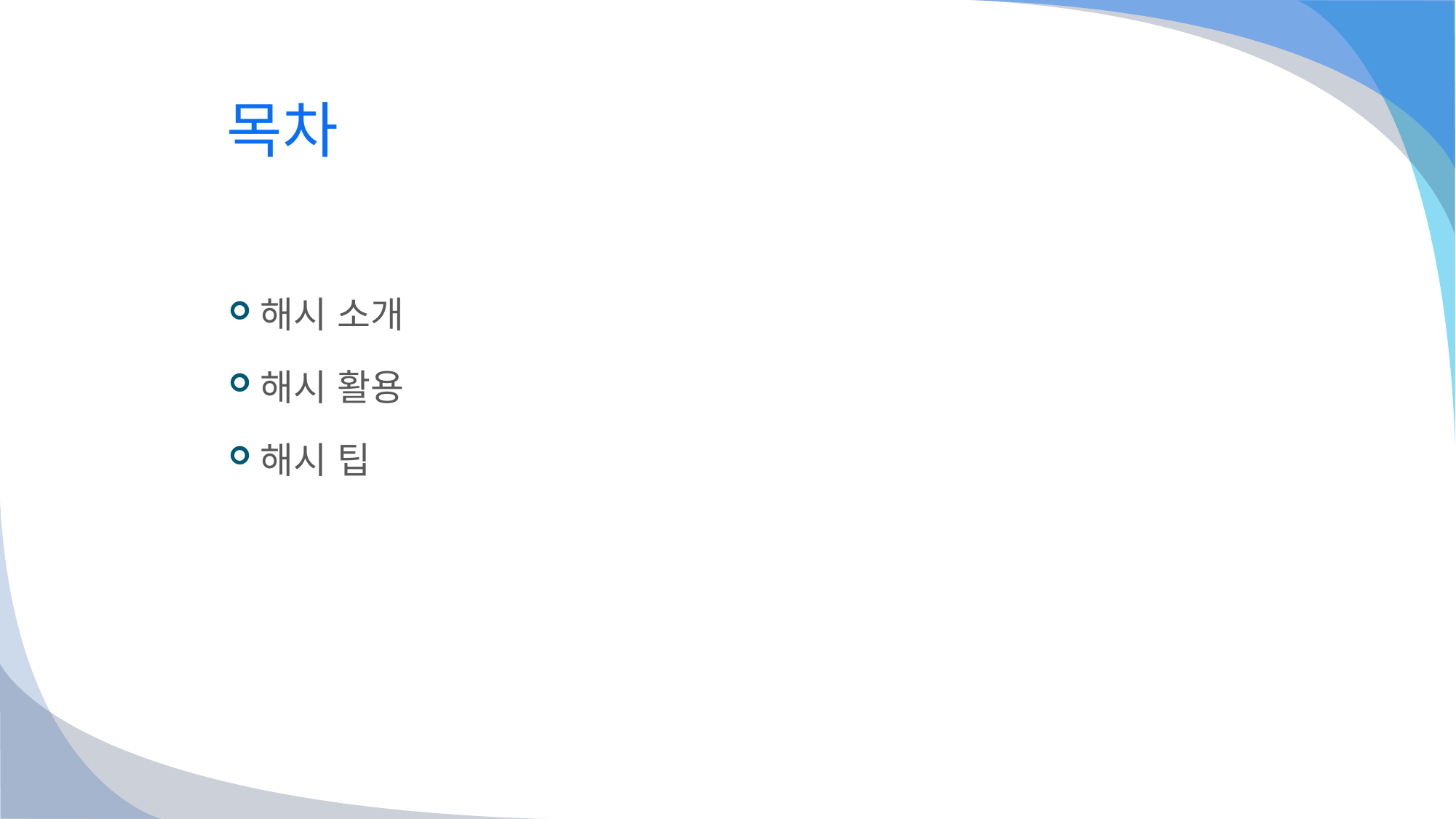

# 목차
해시 소개
해시 활용
해시 팁